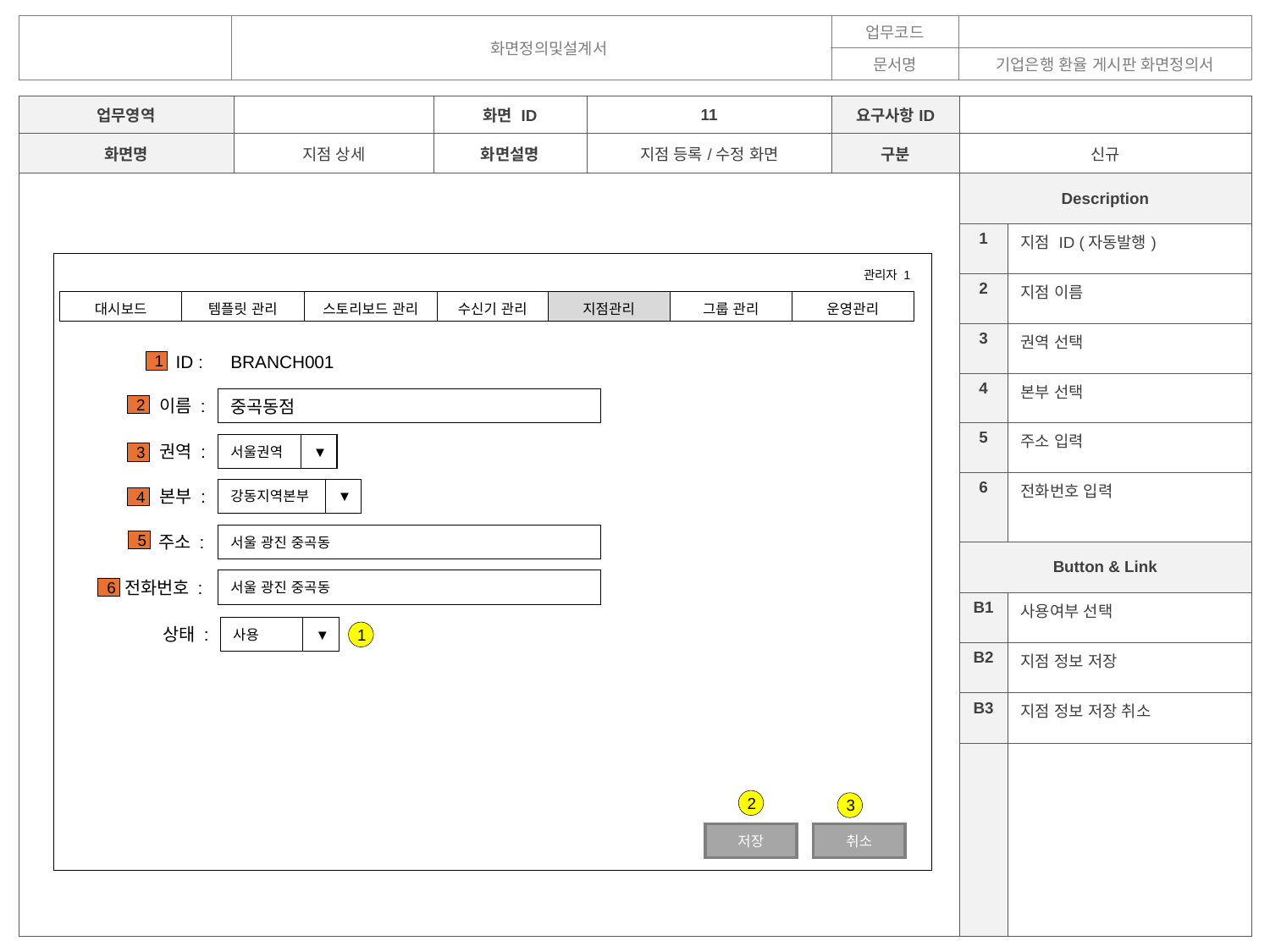

|  | 화면정의및설계서 | 업무코드 |  |
| --- | --- | --- | --- |
|  |  | 문서명 | 기업은행 환율 게시판 화면정의서 |
| 업무영역 |  | 화면 ID | 11 | 요구사항ID |  |  |
| --- | --- | --- | --- | --- | --- | --- |
| 화면명 | 지점 상세 | 화면설명 | 지점 등록/수정 화면 | 구분 | 신규 |  |
|  |  |  |  |  | Description |  |
|  |  |  |  |  | 1 | 지점 ID (자동발행) |
|  |  |  |  |  | 2 | 지점 이름 |
|  |  |  |  |  | 3 | 권역 선택 |
|  |  |  |  |  | 4 | 본부 선택 |
|  |  |  |  |  | 5 | 주소 입력 |
|  |  |  |  |  | 6 | 전화번호 입력 |
|  |  |  |  |  | Button & Link |  |
|  |  |  |  |  | B1 | 사용여부 선택 |
|  |  |  |  |  | B2 | 지점 정보 저장 |
|  |  |  |  |  | B3 | 지점 정보 저장 취소 |
|  |  |  |  |  |  |  |

관리자 1
| 대시보드 | 템플릿 관리 | 스토리보드 관리 | 수신기 관리 | 지점관리 | 그룹 관리 | 운영관리 |
| --- | --- | --- | --- | --- | --- | --- |
ID :
BRANCH001
1
이름 :
중곡동점
2
권역 :
서울권역
▼
3
본부 :
강동지역본부
▼
4
주소 :
서울 광진 중곡동
5
전화번호 :
서울 광진 중곡동
6
상태 :
사용
▼
1
2
3
저장
취소